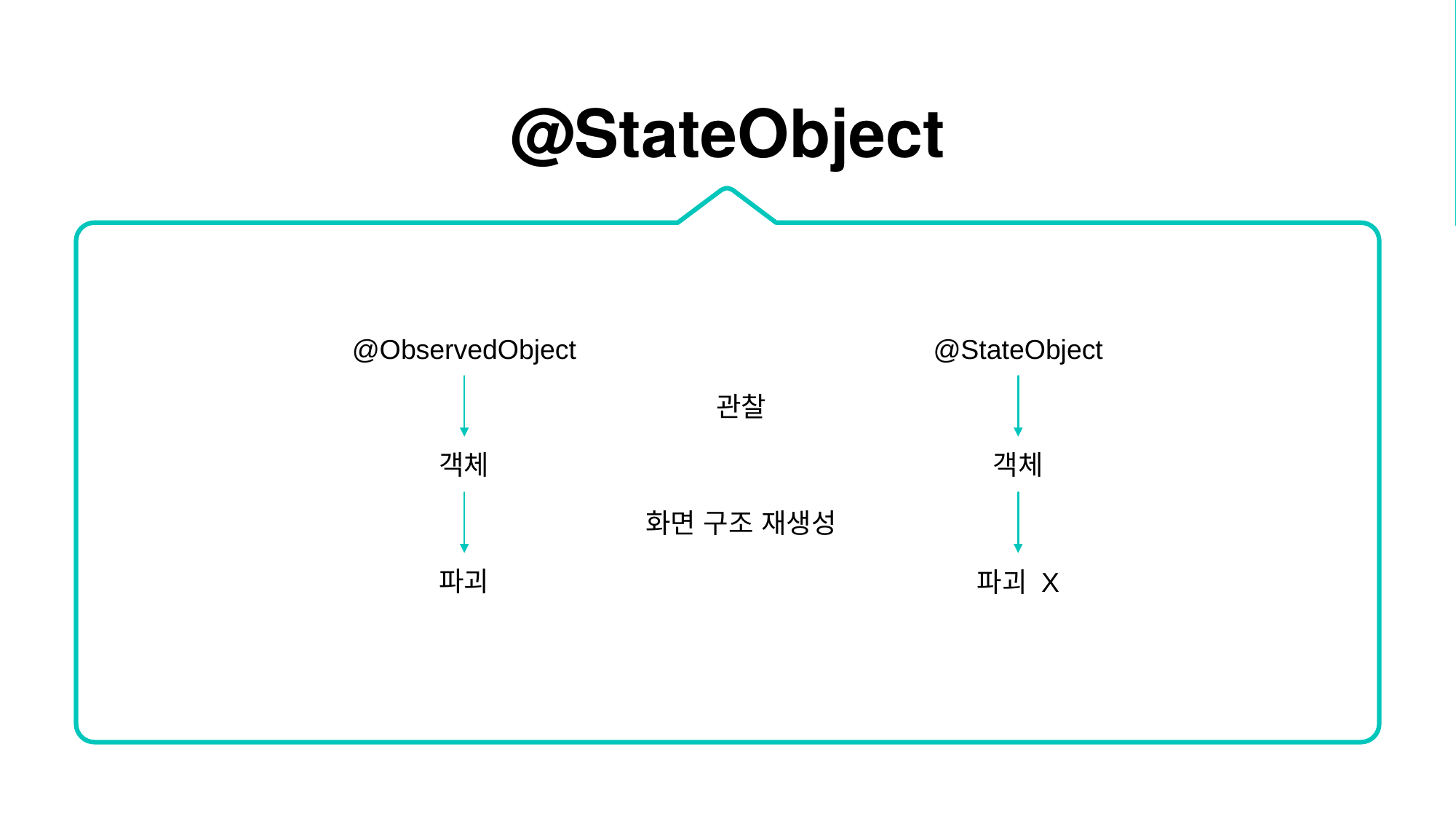

@StateObject

@ObservedObject
@StateObject

관찰
객체
객체

화면 구조 재생성
파괴
파괴 X